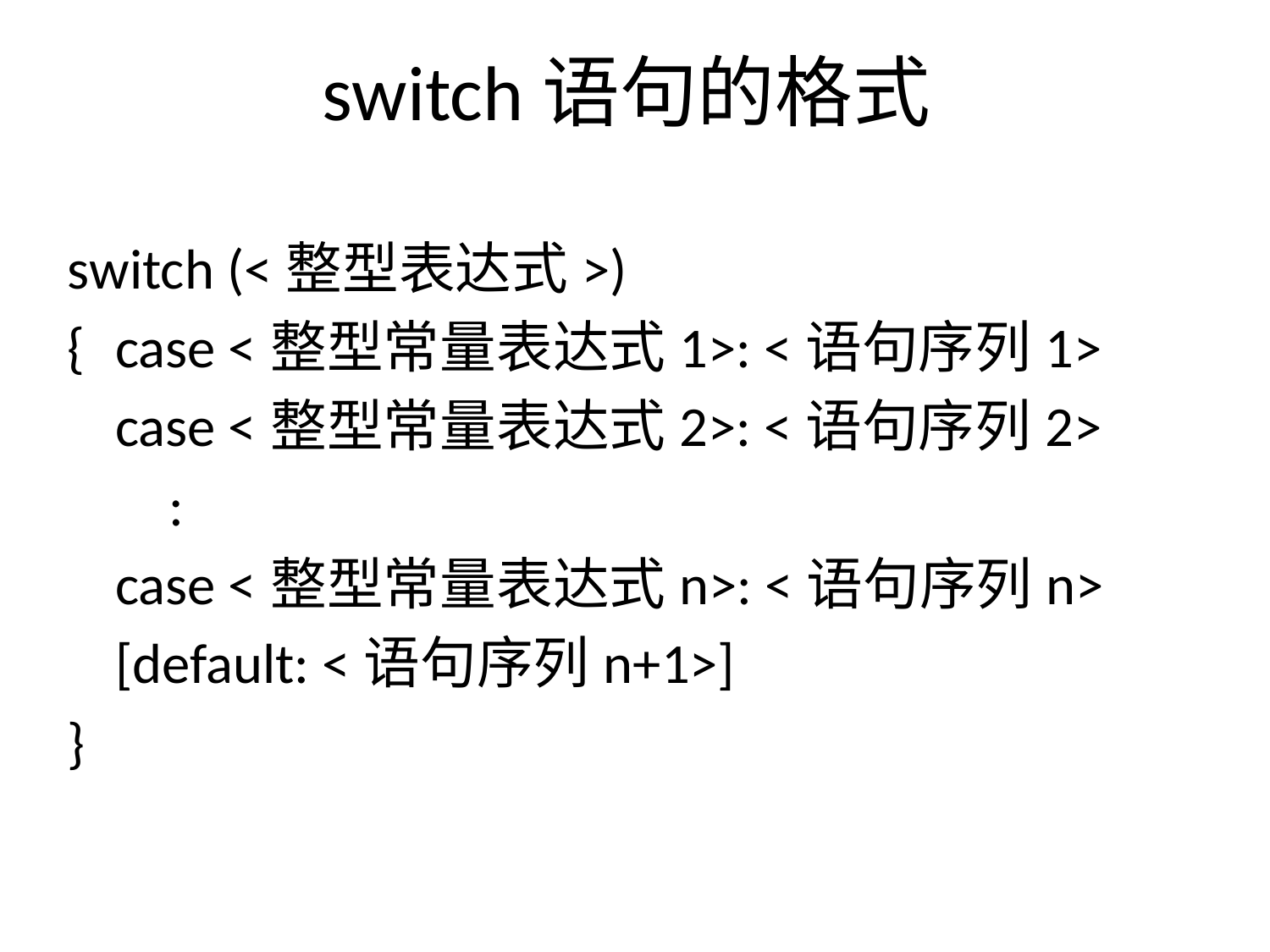

# switch语句的格式
switch (<整型表达式>)
{	case <整型常量表达式1>: <语句序列1>
	case <整型常量表达式2>: <语句序列2>
        :
	case <整型常量表达式n>: <语句序列n>
	[default: <语句序列n+1>]
}